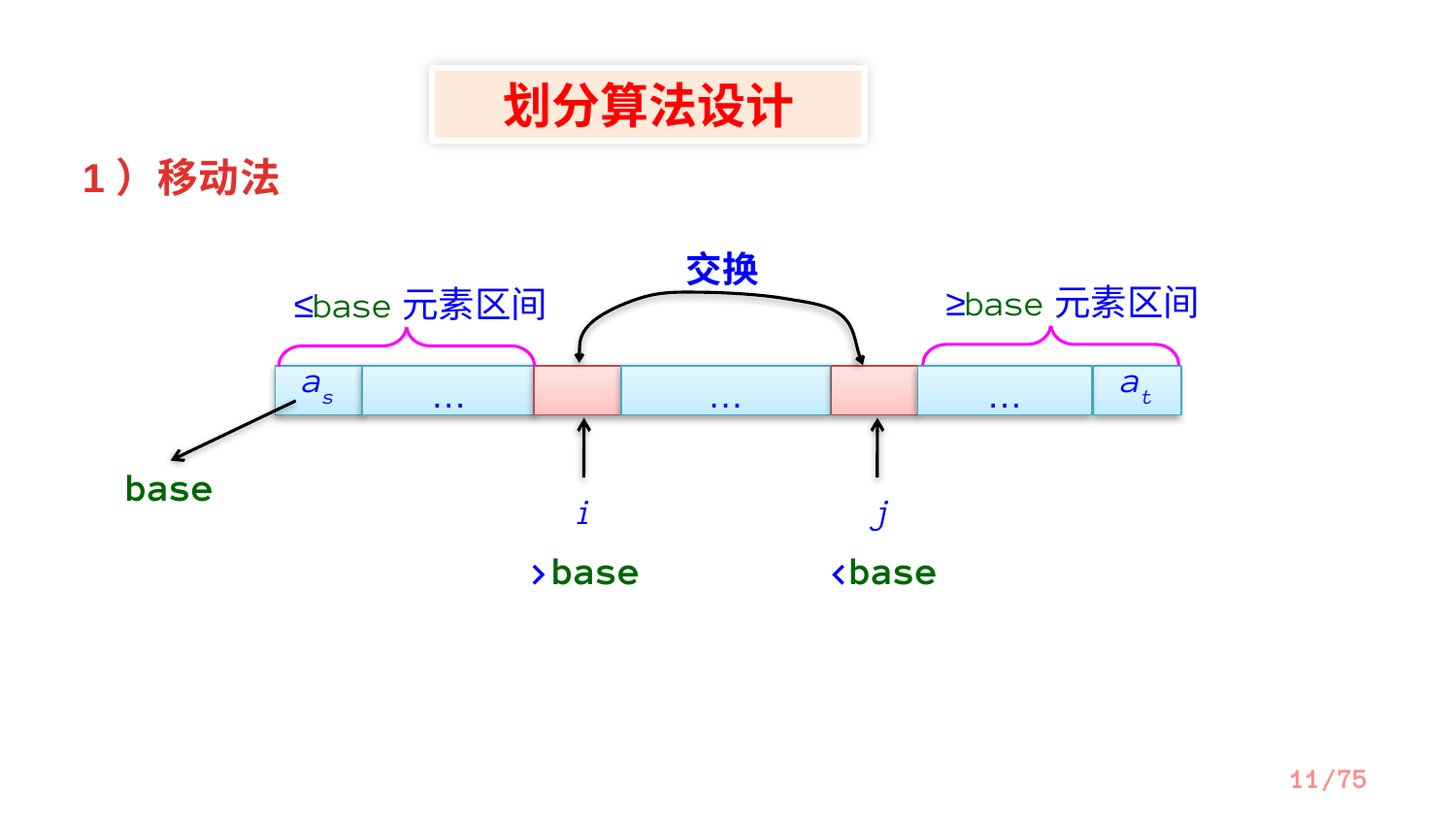

划分算法设计
1）移动法

交换
≥base元素区间
≤base元素区间

as
…

…

…
at
base
i
j
>base
<base
11/75